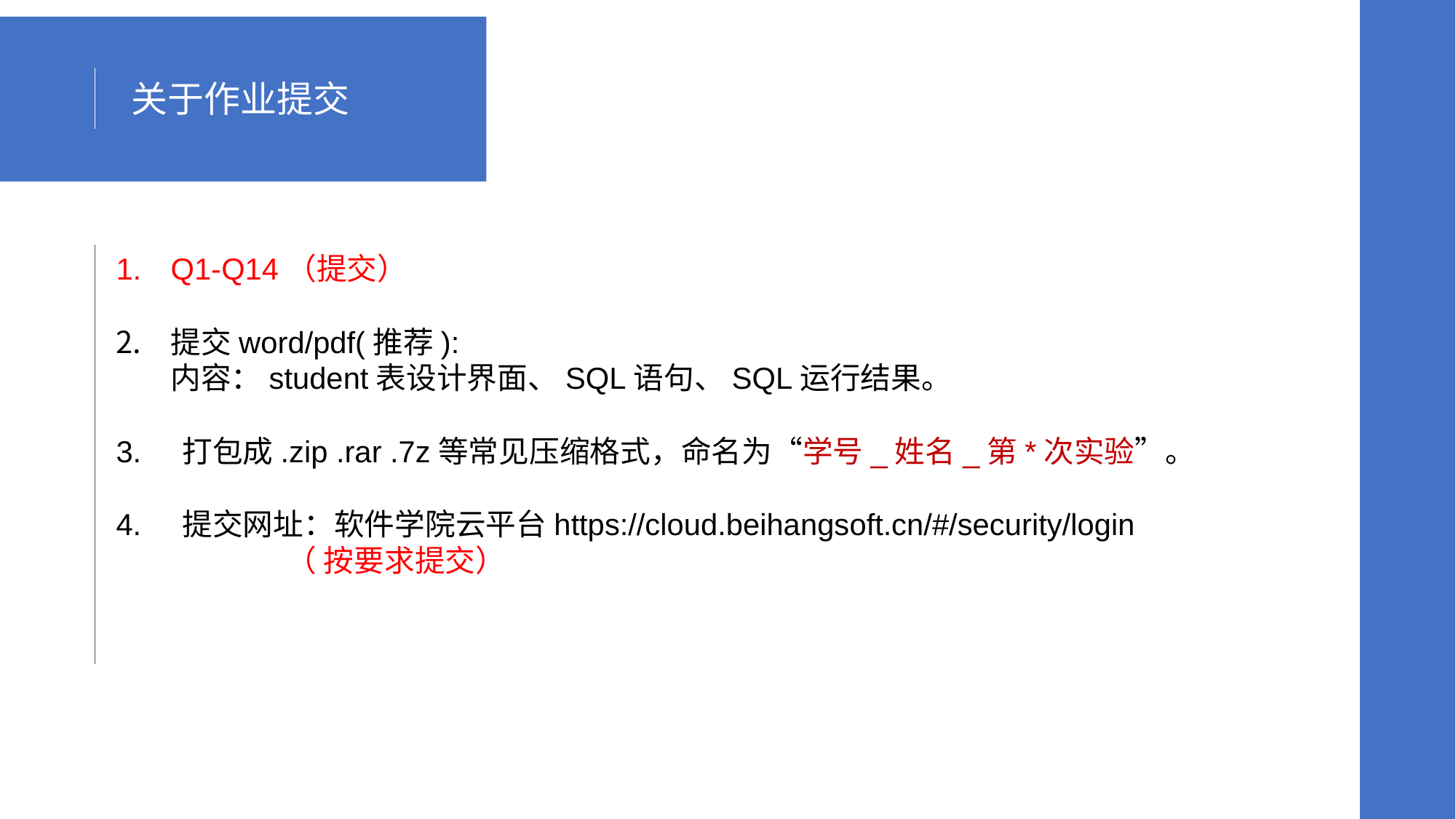

关于作业提交
Q1-Q14（提交）

提交word/pdf(推荐):
       内容：student表设计界面、SQL语句、SQL运行结果。

3.    打包成.zip .rar .7z等常见压缩格式，命名为“学号_姓名_第*次实验”。

4.    提交网址：软件学院云平台https://cloud.beihangsoft.cn/#/security/login
	        （ 按要求提交）